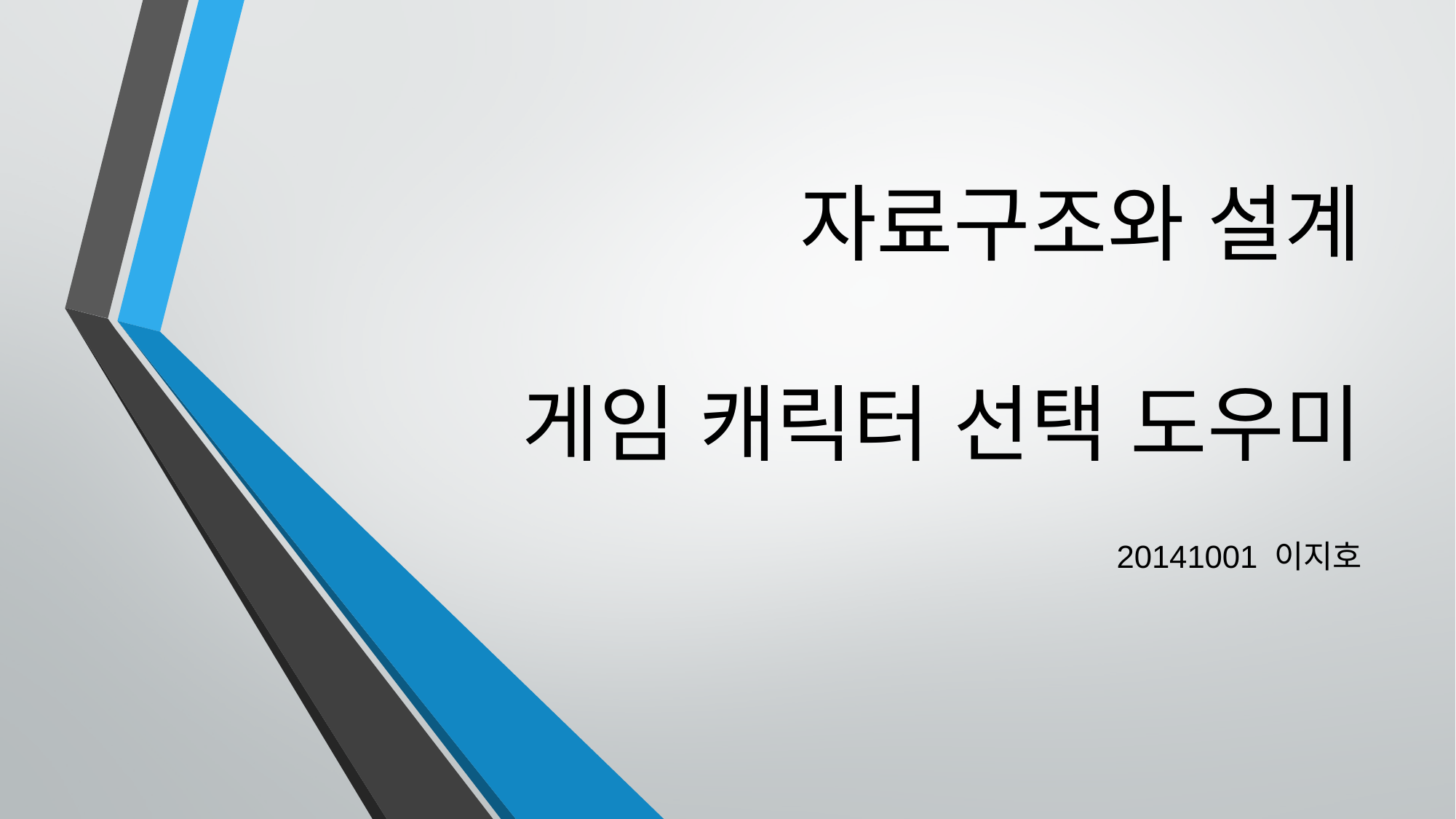

# 자료구조와 설계 게임 캐릭터 선택 도우미

20141001 이지호